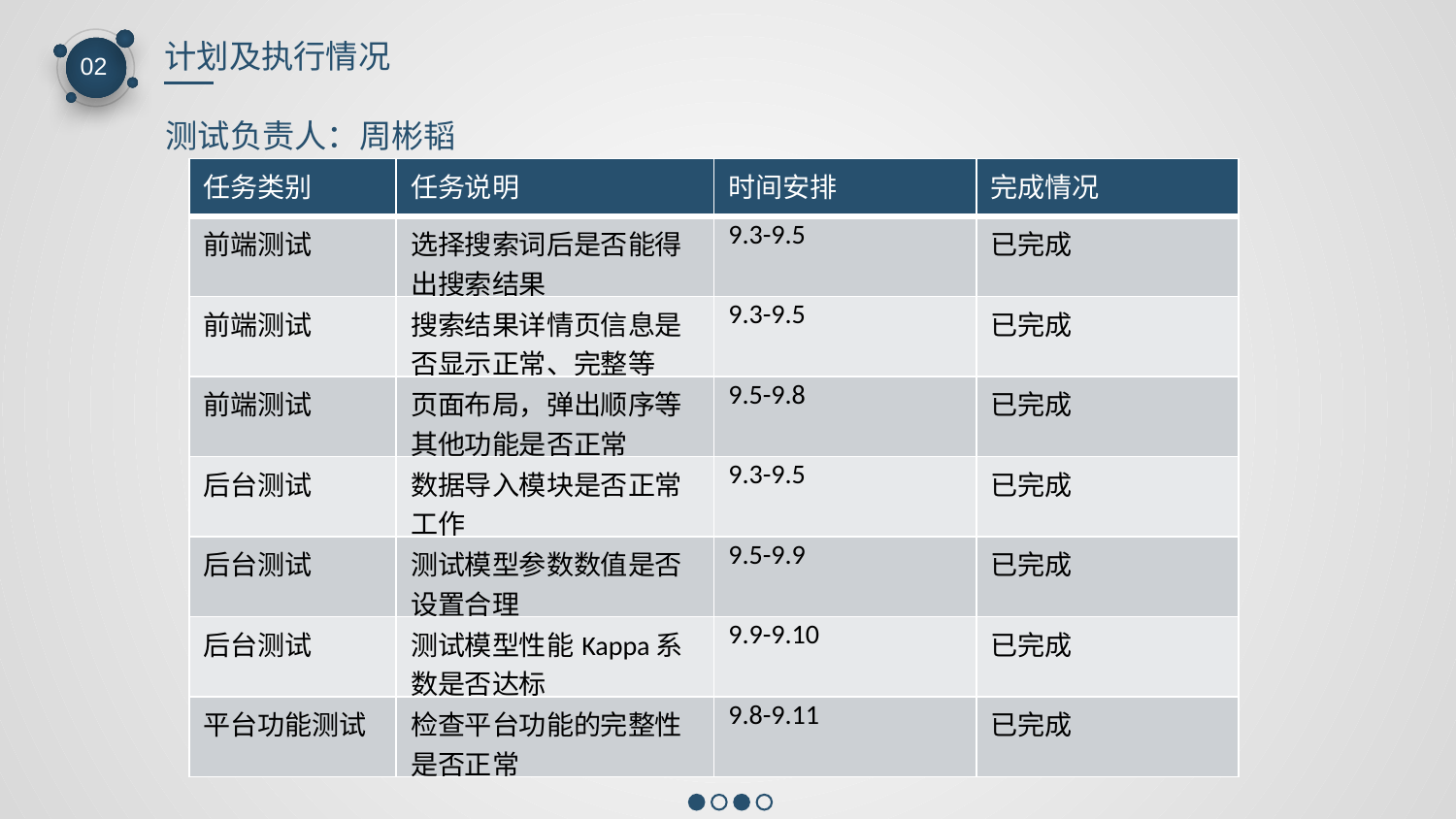

计划及执行情况
02
测试负责人：周彬韬
| 任务类别 | 任务说明 | 时间安排 | 完成情况 |
| --- | --- | --- | --- |
| 前端测试 | 选择搜索词后是否能得出搜索结果 | 9.3-9.5 | 已完成 |
| 前端测试 | 搜索结果详情页信息是否显示正常、完整等 | 9.3-9.5 | 已完成 |
| 前端测试 | 页面布局，弹出顺序等其他功能是否正常 | 9.5-9.8 | 已完成 |
| 后台测试 | 数据导入模块是否正常工作 | 9.3-9.5 | 已完成 |
| 后台测试 | 测试模型参数数值是否设置合理 | 9.5-9.9 | 已完成 |
| 后台测试 | 测试模型性能Kappa系数是否达标 | 9.9-9.10 | 已完成 |
| 平台功能测试 | 检查平台功能的完整性是否正常 | 9.8-9.11 | 已完成 |